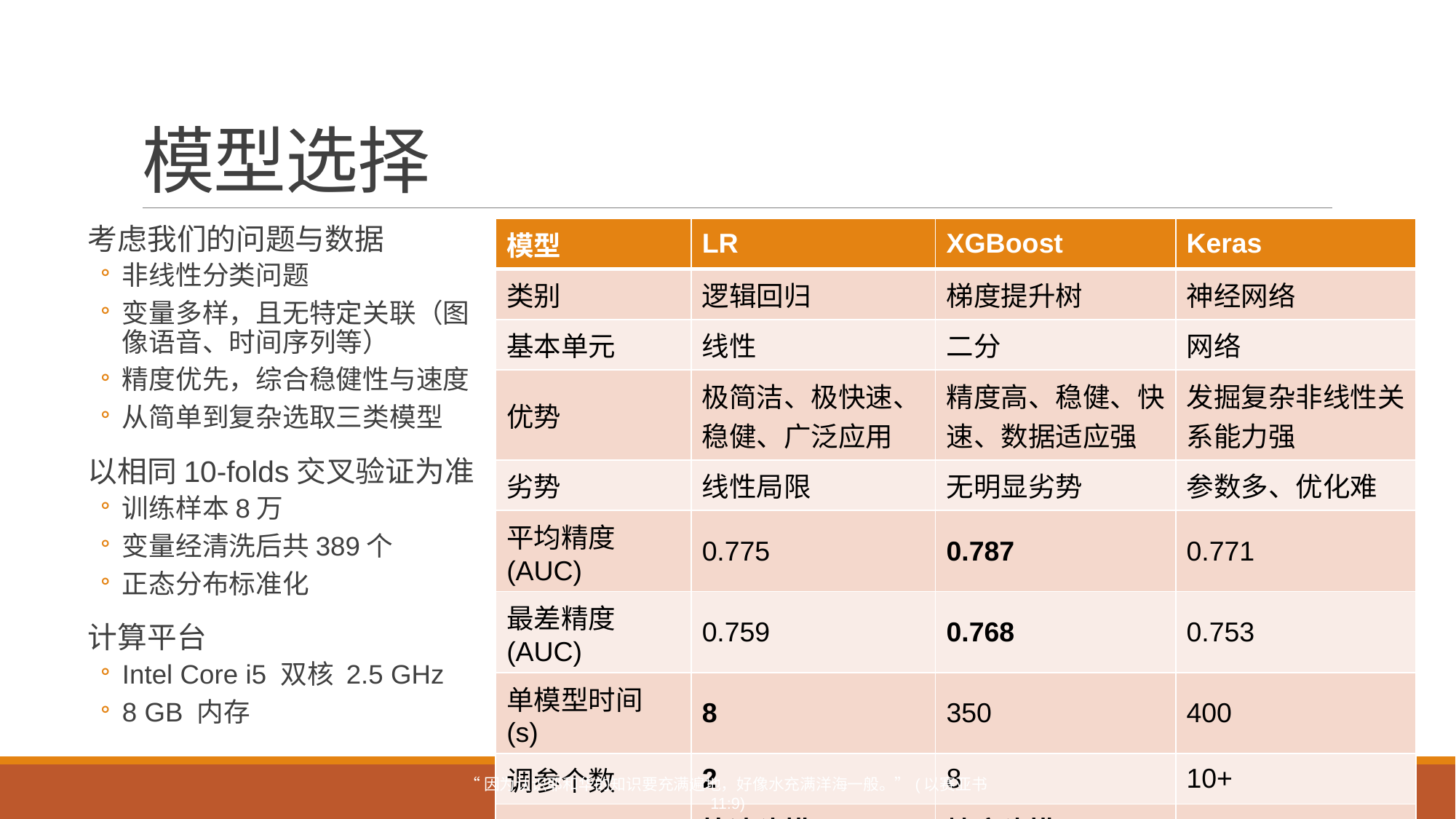

# 模型选择
考虑我们的问题与数据
非线性分类问题
变量多样，且无特定关联（图像语音、时间序列等）
精度优先，综合稳健性与速度
从简单到复杂选取三类模型
以相同10-folds交叉验证为准
训练样本8万
变量经清洗后共389个
正态分布标准化
计算平台
Intel Core i5 双核 2.5 GHz
8 GB 内存

| 模型 | LR | XGBoost | Keras |
| --- | --- | --- | --- |
| 类别 | 逻辑回归 | 梯度提升树 | 神经网络 |
| 基本单元 | 线性 | 二分 | 网络 |
| 优势 | 极简洁、极快速、稳健、广泛应用 | 精度高、稳健、快速、数据适应强 | 发掘复杂非线性关系能力强 |
| 劣势 | 线性局限 | 无明显劣势 | 参数多、优化难 |
| 平均精度(AUC) | 0.775 | 0.787 | 0.771 |
| 最差精度(AUC) | 0.759 | 0.768 | 0.753 |
| 单模型时间(s) | 8 | 350 | 400 |
| 调参个数 | 2 | 8 | 10+ |
| 功用 | 快速建模 精度/评估辅助 | 精度建模 变量评估 | 精度辅助 |
“因为认识耶和华的知识要充满遍地，好像水充满洋海一般。”(以赛亚书11:9)